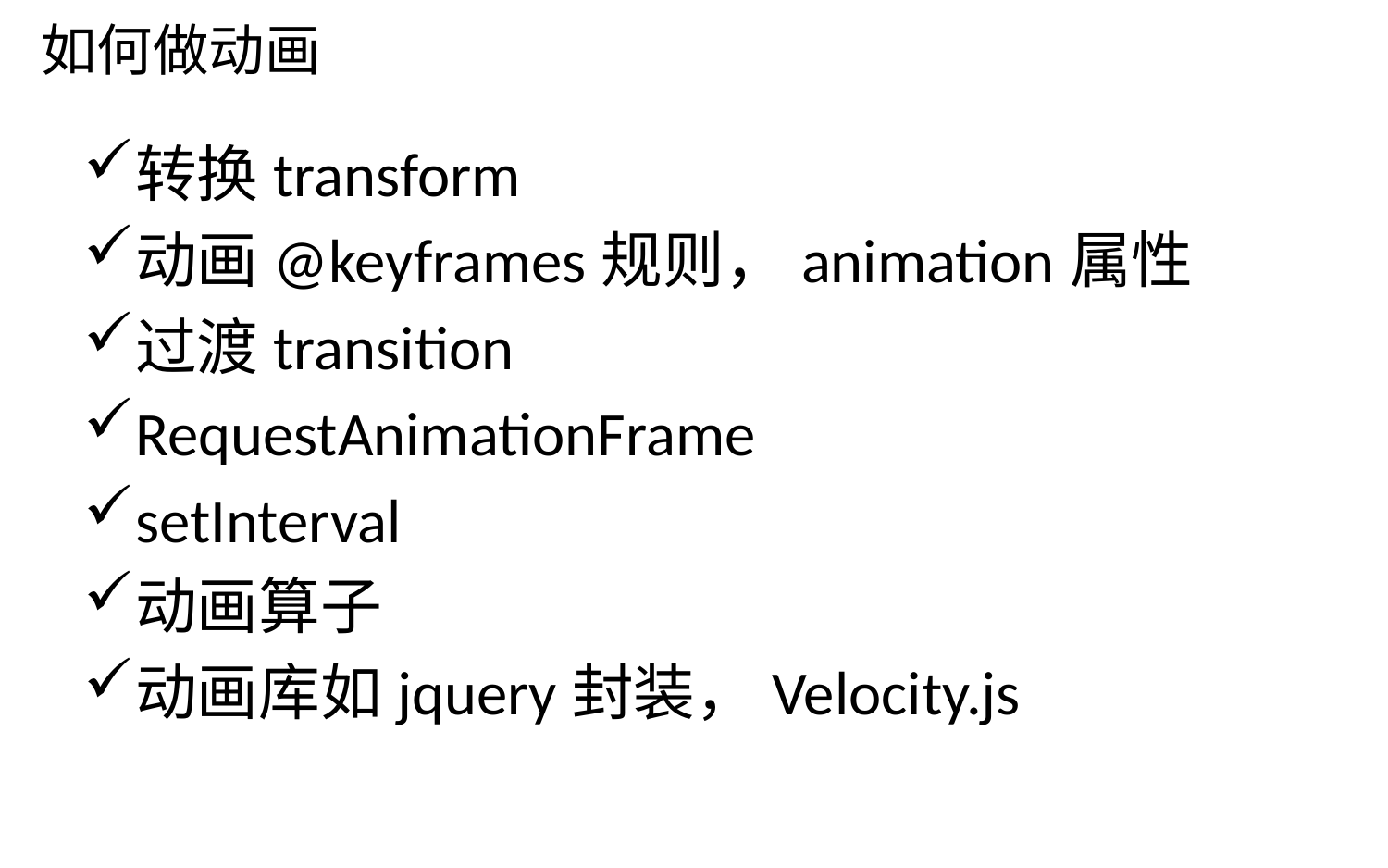

# 如何做动画
转换transform
动画@keyframes规则，animation属性
过渡transition
RequestAnimationFrame
setInterval
动画算子
动画库如jquery封装，Velocity.js